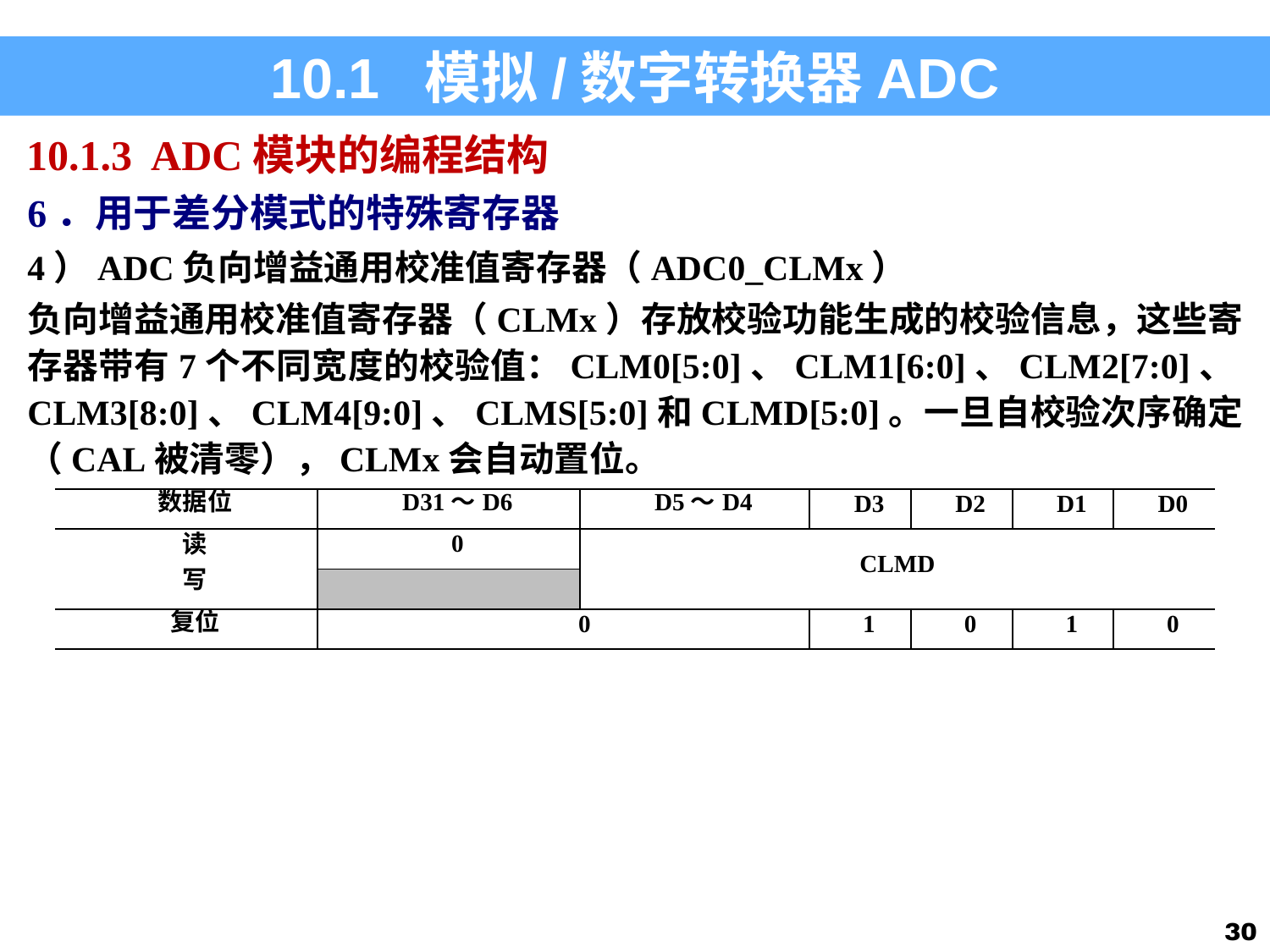

10.1  模拟/数字转换器ADC
10.1.3  ADC模块的编程结构
6．用于差分模式的特殊寄存器
4）ADC负向增益通用校准值寄存器（ADC0_CLMx）
负向增益通用校准值寄存器（CLMx）存放校验功能生成的校验信息，这些寄存器带有7个不同宽度的校验值：CLM0[5:0]、CLM1[6:0]、CLM2[7:0]、CLM3[8:0]、CLM4[9:0]、CLMS[5:0]和CLMD[5:0]。一旦自校验次序确定（CAL被清零），CLMx会自动置位。
| 数据位 | D31～D6 | D5～D4 | D3 | D2 | D1 | D0 |
| --- | --- | --- | --- | --- | --- | --- |
| 读 写 | 0 | CLMD |  |  |  |  |
|  |  |  |  |  |  |  |
| 复位 | 0 |  | 1 | 0 | 1 | 0 |
30